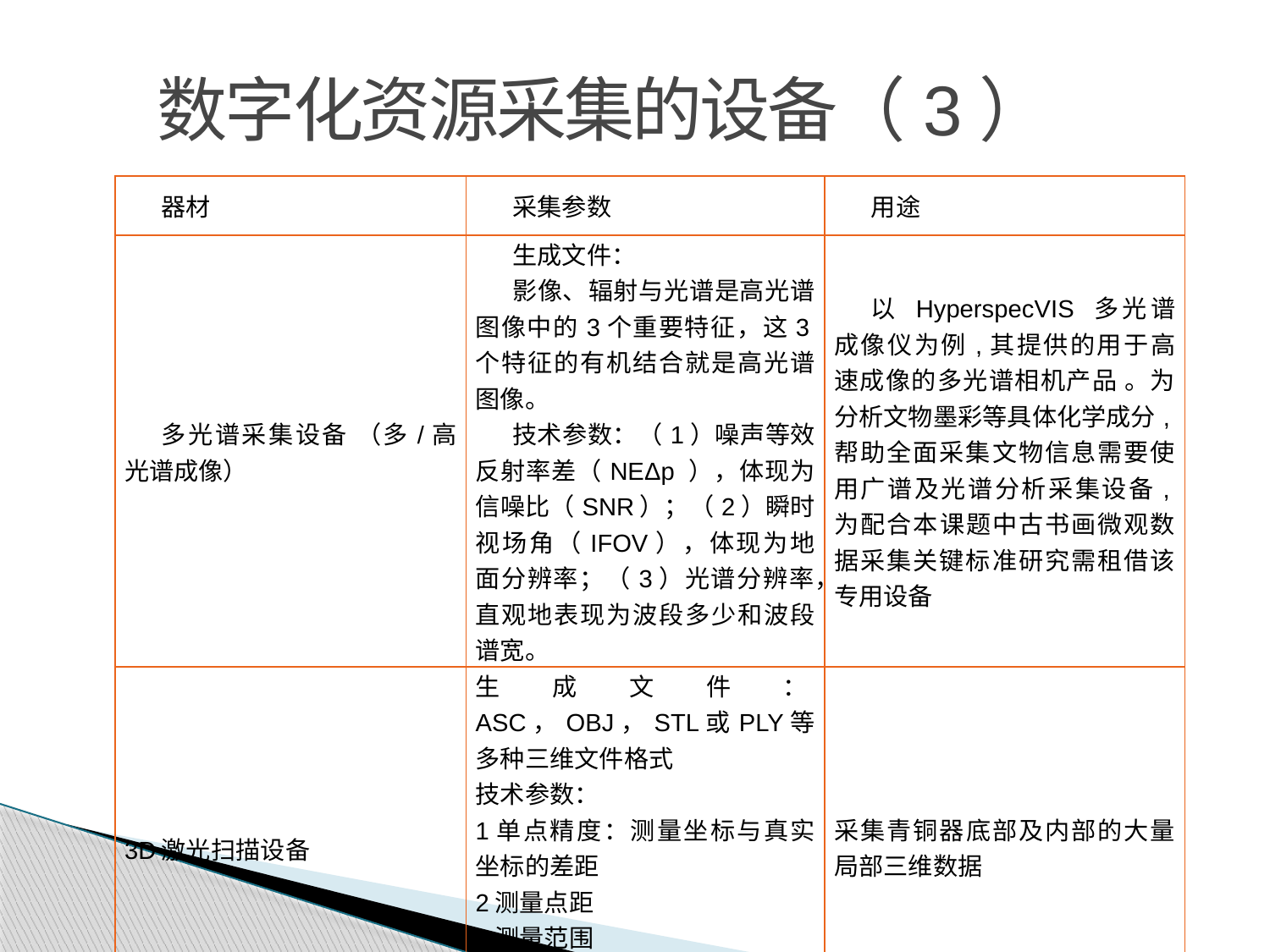

#
数字化资源采集的设备（3）
| 器材 | 采集参数 | 用途 |
| --- | --- | --- |
| 多光谱采集设备 （多/高光谱成像） | 生成文件： 影像、辐射与光谱是高光谱图像中的3个重要特征，这3个特征的有机结合就是高光谱图像。 技术参数：（1）噪声等效反射率差（NEΔp ），体现为信噪比（SNR）；（2）瞬时视场角（IFOV），体现为地面分辨率；（3）光谱分辨率，直观地表现为波段多少和波段谱宽。 | 以 HyperspecVIS 多光谱成像仪为例,其提供的用于高速成像的多光谱相机产品 。为分析文物墨彩等具体化学成分,帮助全面采集文物信息需要使用广谱及光谱分析采集设备,为配合本课题中古书画微观数据采集关键标准研究需租借该专用设备 |
| 3D激光扫描设备 | 生成文件：ASC，OBJ，STL或PLY等多种三维文件格式 技术参数： 1单点精度：测量坐标与真实坐标的差距 2测量点距 3测量范围 4扫描时间 5是否支持彩色纹理扫描 | 采集青铜器底部及内部的大量局部三维数据 |